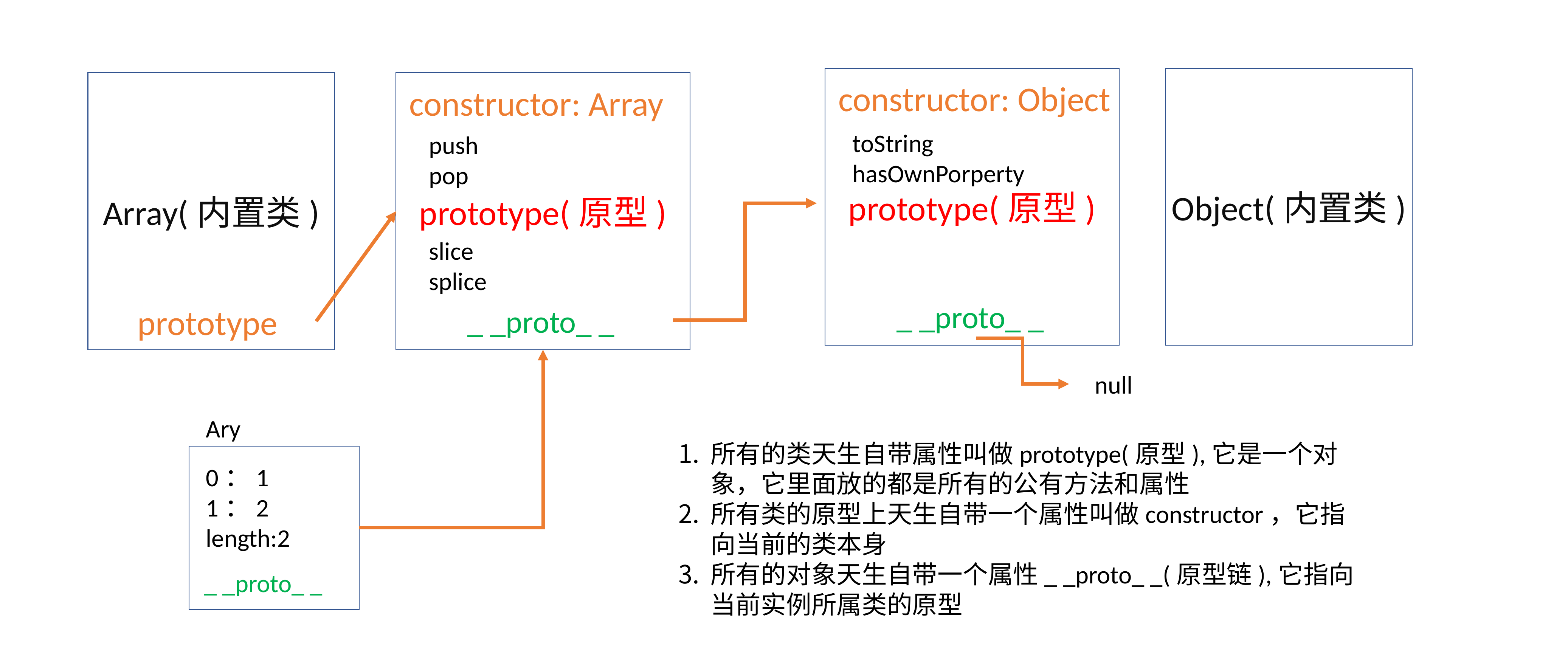

prototype(原型)
Object(内置类)
Array(内置类)
prototype(原型)
constructor: Object
constructor: Array
toString
hasOwnPorperty
push
pop
slice
splice
_ _proto_ _
prototype
_ _proto_ _
null
Ary
所有的类天生自带属性叫做prototype(原型),它是一个对象，它里面放的都是所有的公有方法和属性
所有类的原型上天生自带一个属性叫做constructor，它指向当前的类本身
所有的对象天生自带一个属性_ _proto_ _(原型链),它指向当前实例所属类的原型

0：1
1：2
length:2
_ _proto_ _